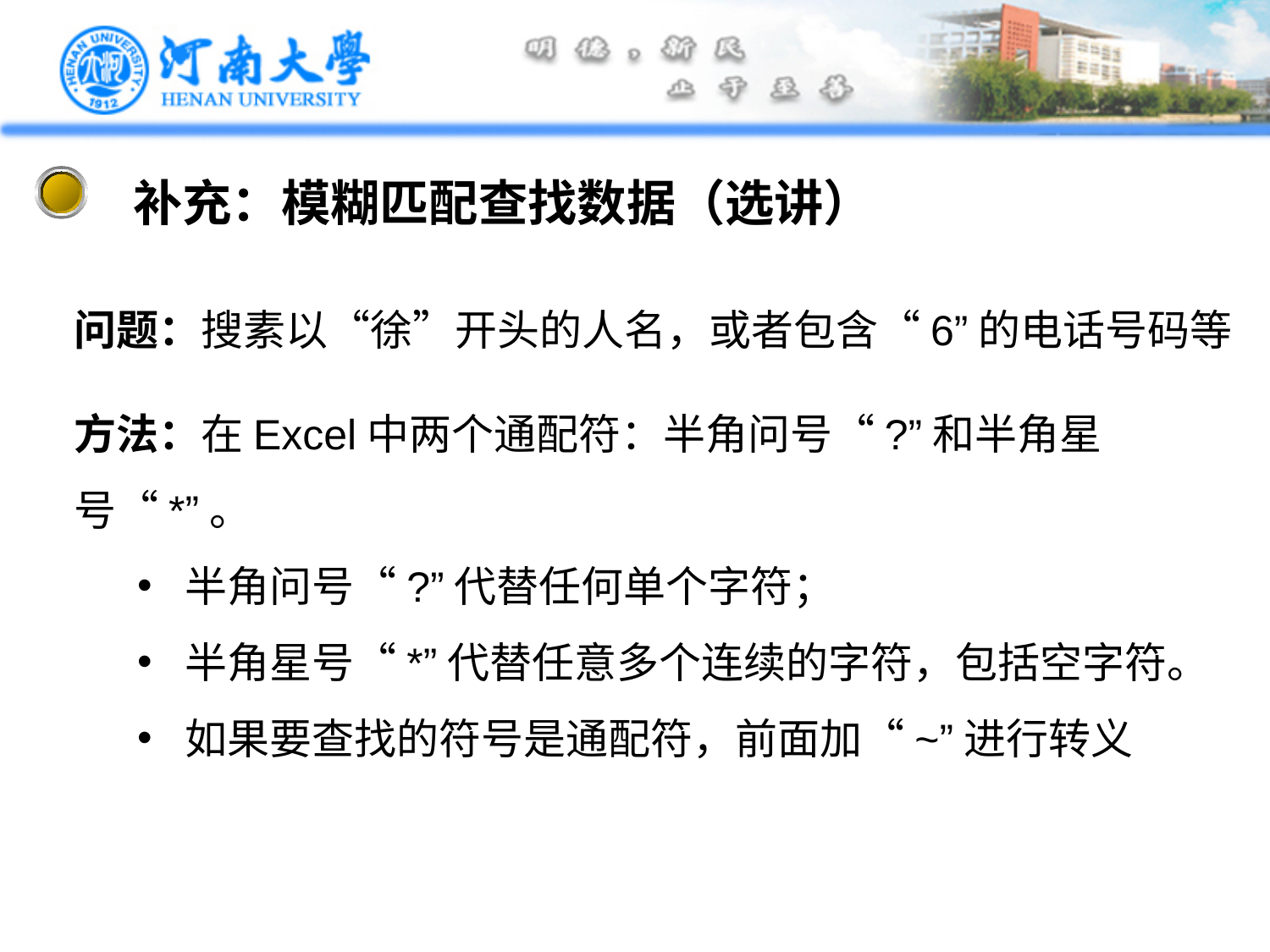

补充：模糊匹配查找数据（选讲）

问题：搜素以“徐”开头的人名，或者包含“6”的电话号码等
方法：在Excel中两个通配符：半角问号“?”和半角星号“*”。
半角问号“?”代替任何单个字符；
半角星号“*”代替任意多个连续的字符，包括空字符。
如果要查找的符号是通配符，前面加“~”进行转义